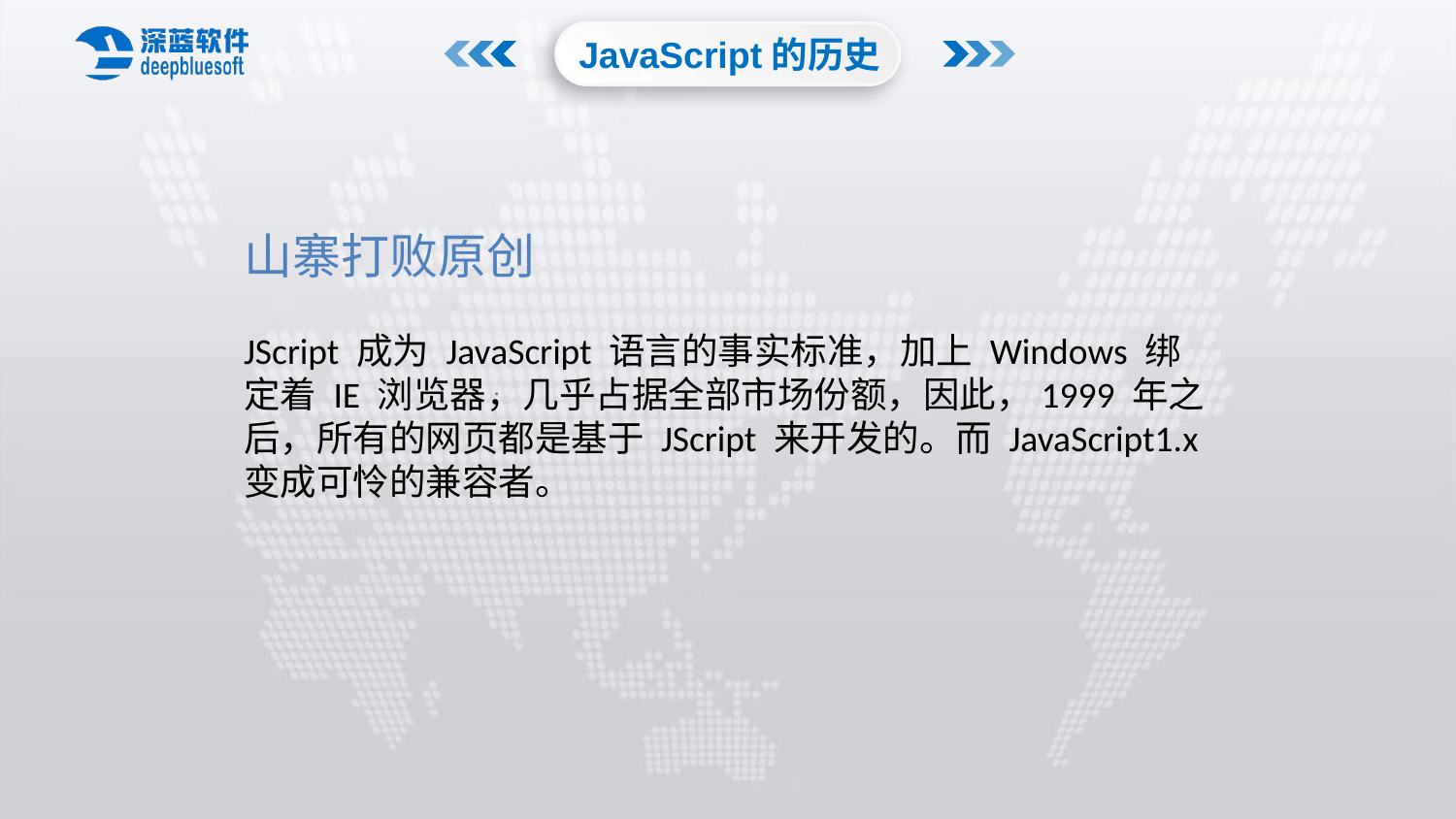

JavaScript的历史

山寨打败原创

JScript 成为 JavaScript 语言的事实标准，加上 Windows 绑定着 IE 浏览器，几乎占据全部市场份额，因此，1999 年之后，所有的网页都是基于 JScript 来开发的。而 JavaScript1.x
变成可怜的兼容者。